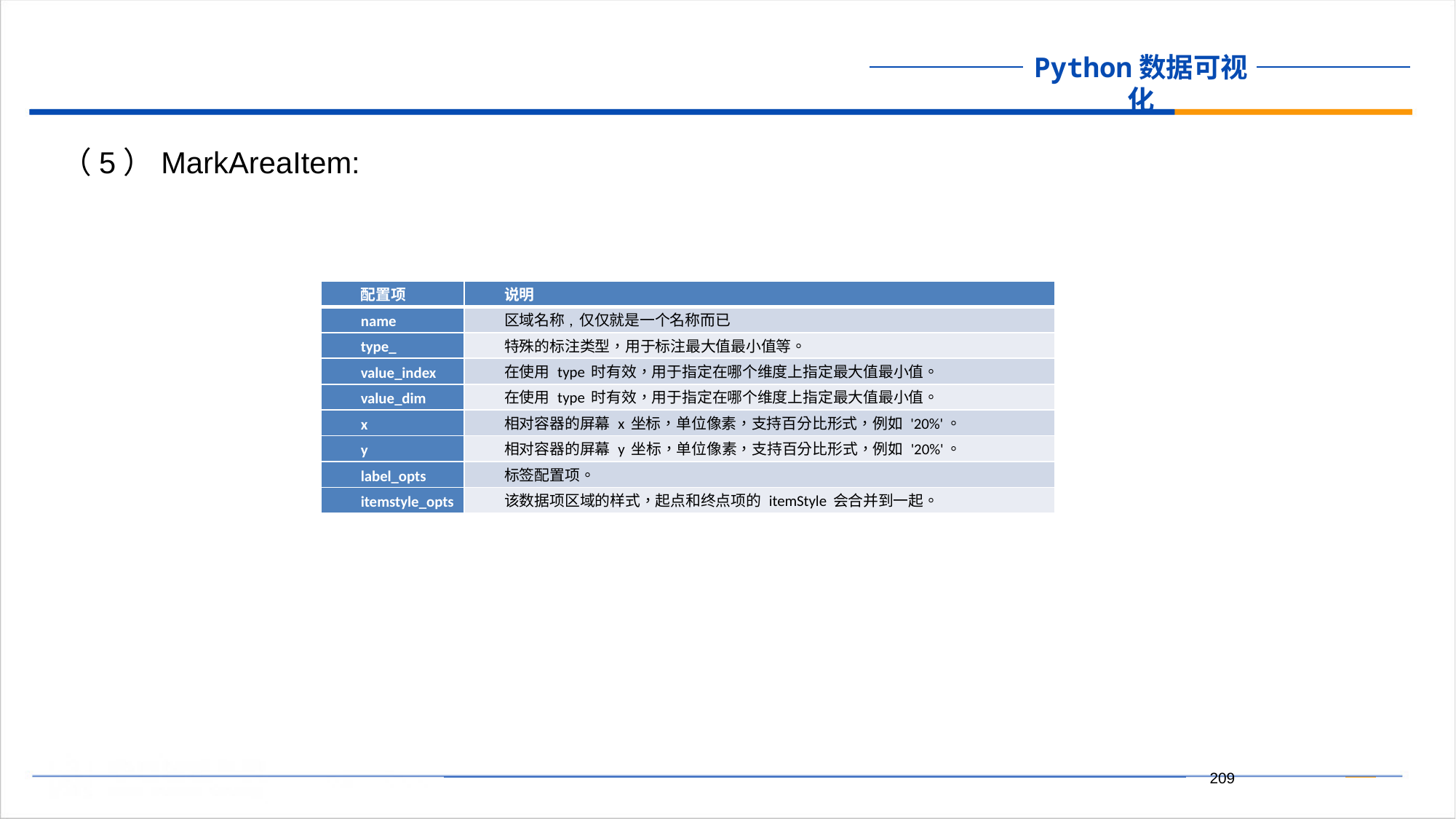

（5）MarkAreaItem:
| 配置项 | 说明 |
| --- | --- |
| name | 区域名称, 仅仅就是一个名称而已 |
| type\_ | 特殊的标注类型，用于标注最大值最小值等。 |
| value\_index | 在使用 type 时有效，用于指定在哪个维度上指定最大值最小值。 |
| value\_dim | 在使用 type 时有效，用于指定在哪个维度上指定最大值最小值。 |
| x | 相对容器的屏幕 x 坐标，单位像素，支持百分比形式，例如 '20%'。 |
| y | 相对容器的屏幕 y 坐标，单位像素，支持百分比形式，例如 '20%'。 |
| label\_opts | 标签配置项。 |
| itemstyle\_opts | 该数据项区域的样式，起点和终点项的 itemStyle 会合并到一起。 |